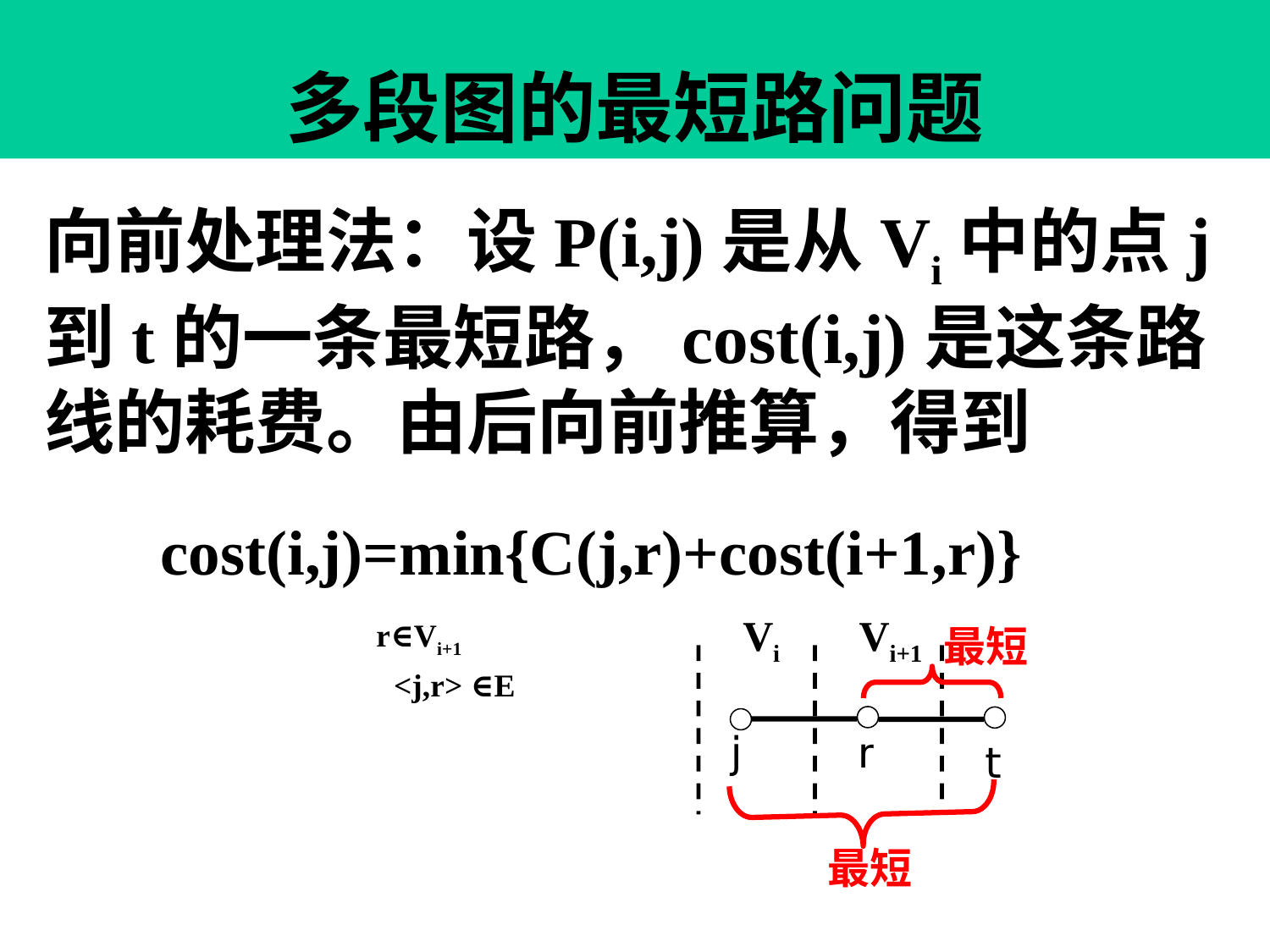

# 多段图的最短路问题
向前处理法：设P(i,j)是从Vi中的点j到t的一条最短路，cost(i,j)是这条路线的耗费。由后向前推算，得到
cost(i,j)=min{C(j,r)+cost(i+1,r)}
                  r∈Vi+1
                             <j,r> ∈E
Vi
Vi+1

j
r

t

最短

最短